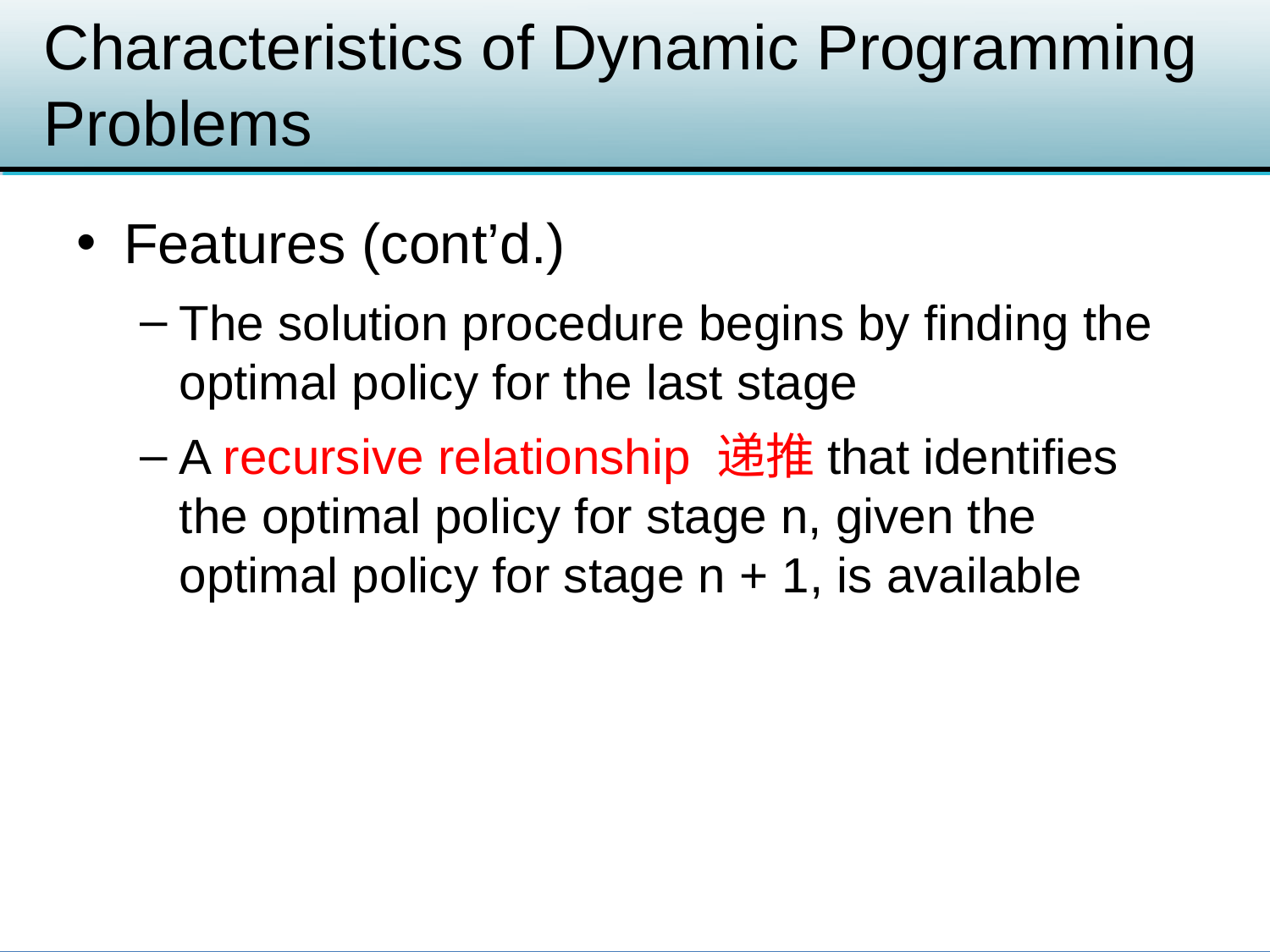

# Characteristics of Dynamic Programming Problems
Features (cont’d.)
The solution procedure begins by finding the optimal policy for the last stage
A recursive relationship 递推that identifies the optimal policy for stage n, given the optimal policy for stage n + 1, is available